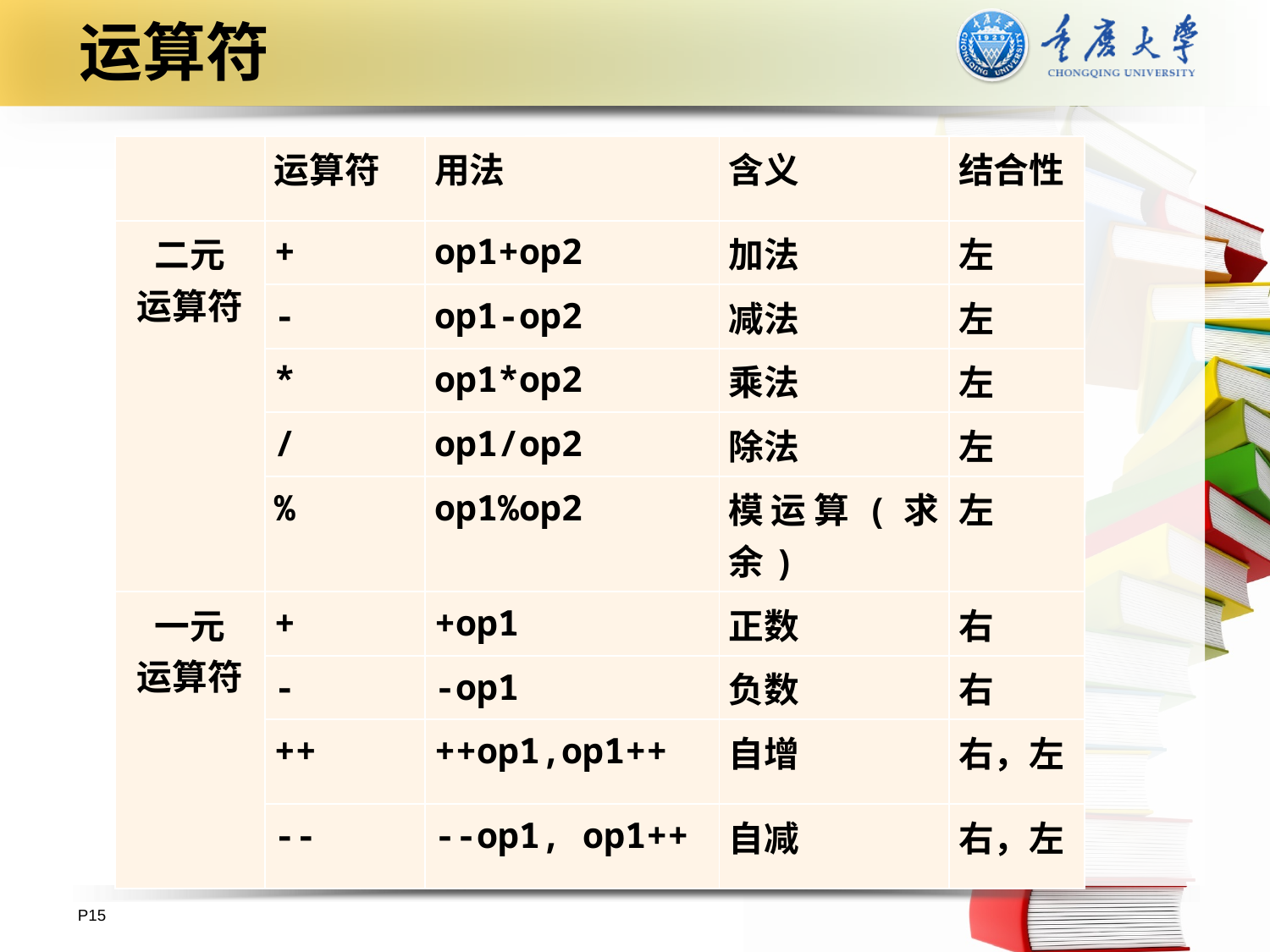

# 运算符
|  | 运算符 | 用法 | 含义 | 结合性 |
| --- | --- | --- | --- | --- |
| 二元 运算符 | + | op1+op2 | 加法 | 左 |
|  | - | op1-op2 | 减法 | 左 |
|  | \* | op1\*op2 | 乘法 | 左 |
|  | / | op1/op2 | 除法 | 左 |
|  | % | op1%op2 | 模运算(求余) | 左 |
| 一元 运算符 | + | +op1 | 正数 | 右 |
|  | - | -op1 | 负数 | 右 |
|  | ++ | ++op1,op1++ | 自增 | 右，左 |
|  | -- | --op1, op1++ | 自减 | 右，左 |
P15